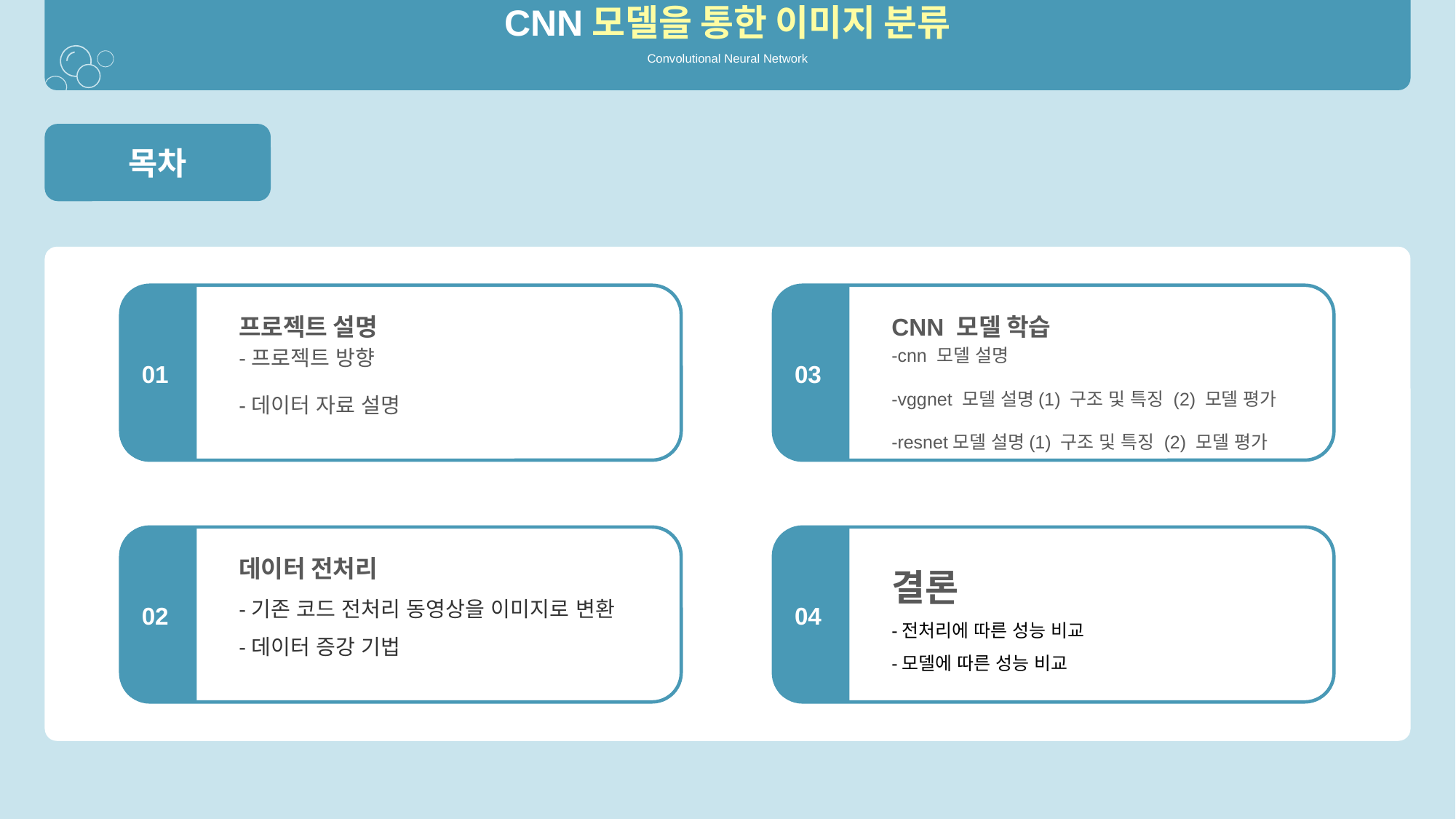

CNN모델을 통한 이미지 분류
Convolutional Neural Network

목차

프로젝트 설명
-프로젝트 방향
-데이터 자료 설명
CNN 모델 학습
-cnn 모델 설명
-vggnet 모델 설명(1) 구조 및 특징 (2) 모델 평가
-resnet모델 설명(1) 구조 및 특징 (2) 모델 평가

01
03

데이터 전처리
-기존 코드 전처리 동영상을 이미지로 변환
-데이터 증강 기법

결론
-전처리에 따른 성능 비교
-모델에 따른 성능 비교

02
04